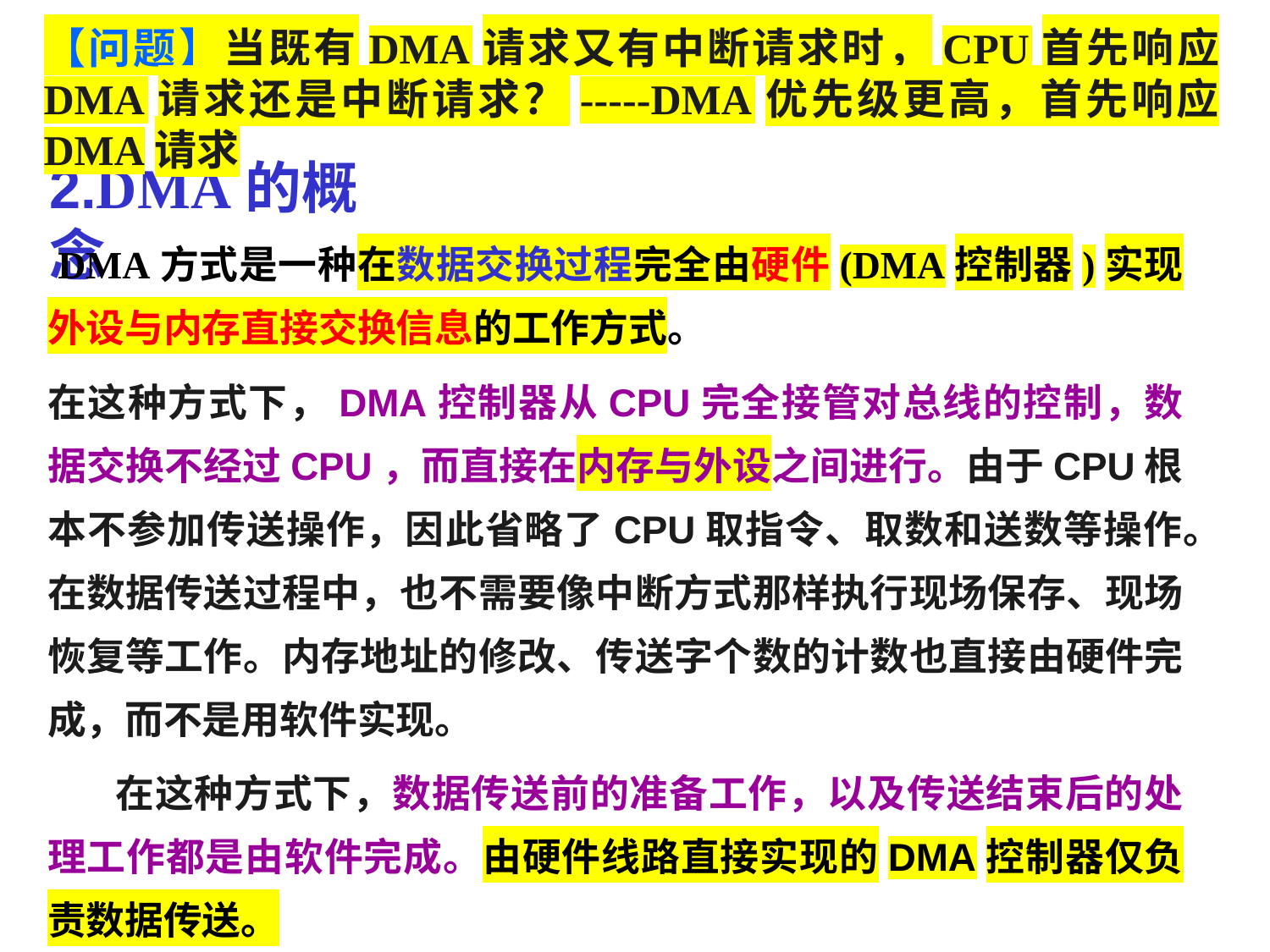

【问题】当既有DMA请求又有中断请求时，CPU首先响应DMA请求还是中断请求？-----DMA优先级更高，首先响应DMA请求

2.DMA的概念
 DMA方式是一种在数据交换过程完全由硬件(DMA控制器)实现外设与内存直接交换信息的工作方式。
在这种方式下，DMA控制器从CPU完全接管对总线的控制，数据交换不经过CPU，而直接在内存与外设之间进行。由于CPU根本不参加传送操作，因此省略了CPU取指令、取数和送数等操作。在数据传送过程中，也不需要像中断方式那样执行现场保存、现场恢复等工作。内存地址的修改、传送字个数的计数也直接由硬件完成，而不是用软件实现。
  在这种方式下，数据传送前的准备工作，以及传送结束后的处理工作都是由软件完成。由硬件线路直接实现的DMA控制器仅负责数据传送。